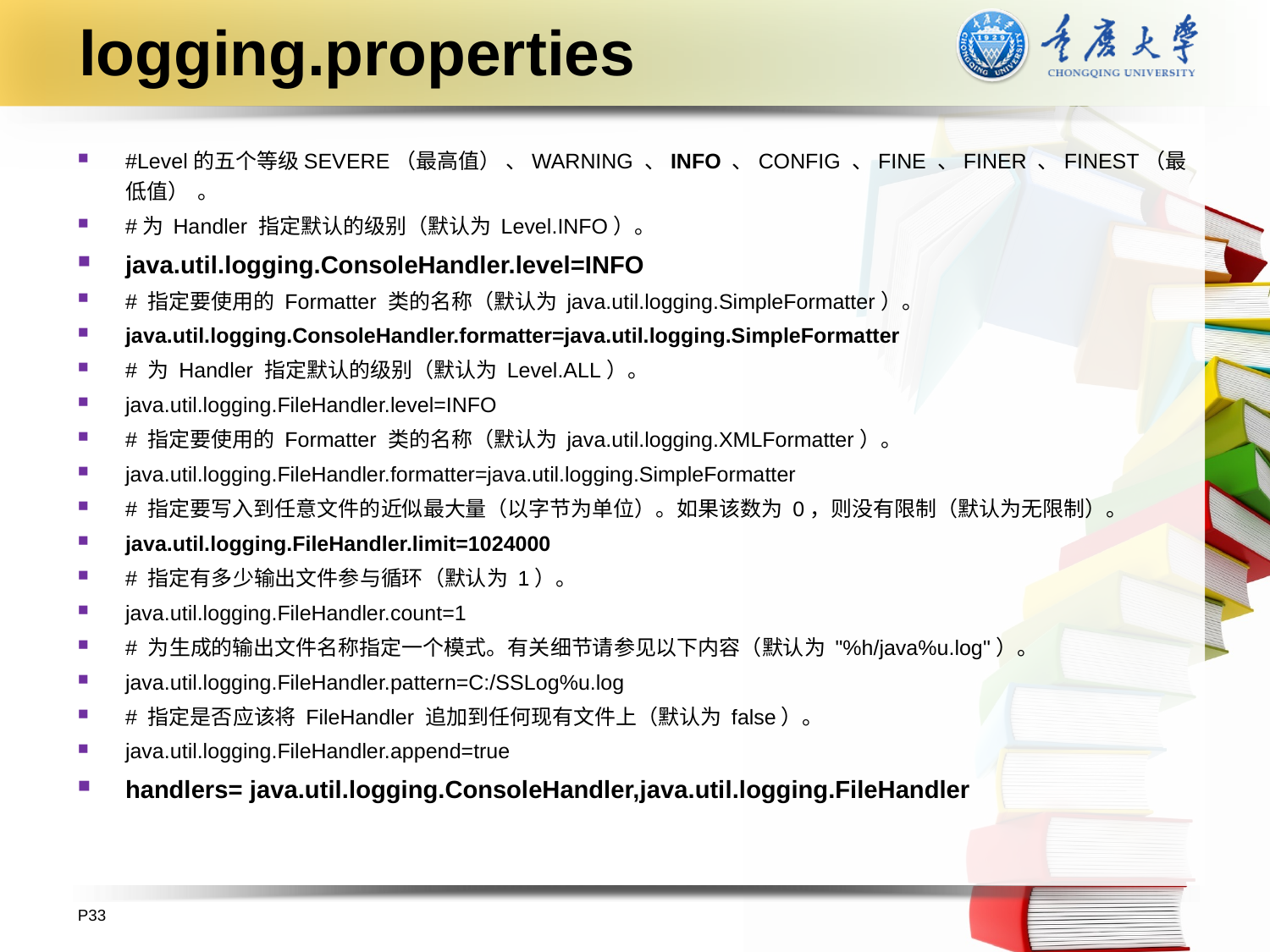

# logging.properties
#Level的五个等级SEVERE（最高值） 、WARNING 、INFO 、CONFIG 、FINE 、FINER 、FINEST（最低值）  。
#为 Handler 指定默认的级别（默认为 Level.INFO）。
java.util.logging.ConsoleHandler.level=INFO
# 指定要使用的 Formatter 类的名称（默认为 java.util.logging.SimpleFormatter）。
java.util.logging.ConsoleHandler.formatter=java.util.logging.SimpleFormatter
# 为 Handler 指定默认的级别（默认为 Level.ALL）。
java.util.logging.FileHandler.level=INFO
# 指定要使用的 Formatter 类的名称（默认为 java.util.logging.XMLFormatter）。
java.util.logging.FileHandler.formatter=java.util.logging.SimpleFormatter
# 指定要写入到任意文件的近似最大量（以字节为单位）。如果该数为 0，则没有限制（默认为无限制）。
java.util.logging.FileHandler.limit=1024000
# 指定有多少输出文件参与循环（默认为 1）。
java.util.logging.FileHandler.count=1
# 为生成的输出文件名称指定一个模式。有关细节请参见以下内容（默认为 "%h/java%u.log"）。
java.util.logging.FileHandler.pattern=C:/SSLog%u.log
# 指定是否应该将 FileHandler 追加到任何现有文件上（默认为 false）。
java.util.logging.FileHandler.append=true
handlers= java.util.logging.ConsoleHandler,java.util.logging.FileHandler
P33